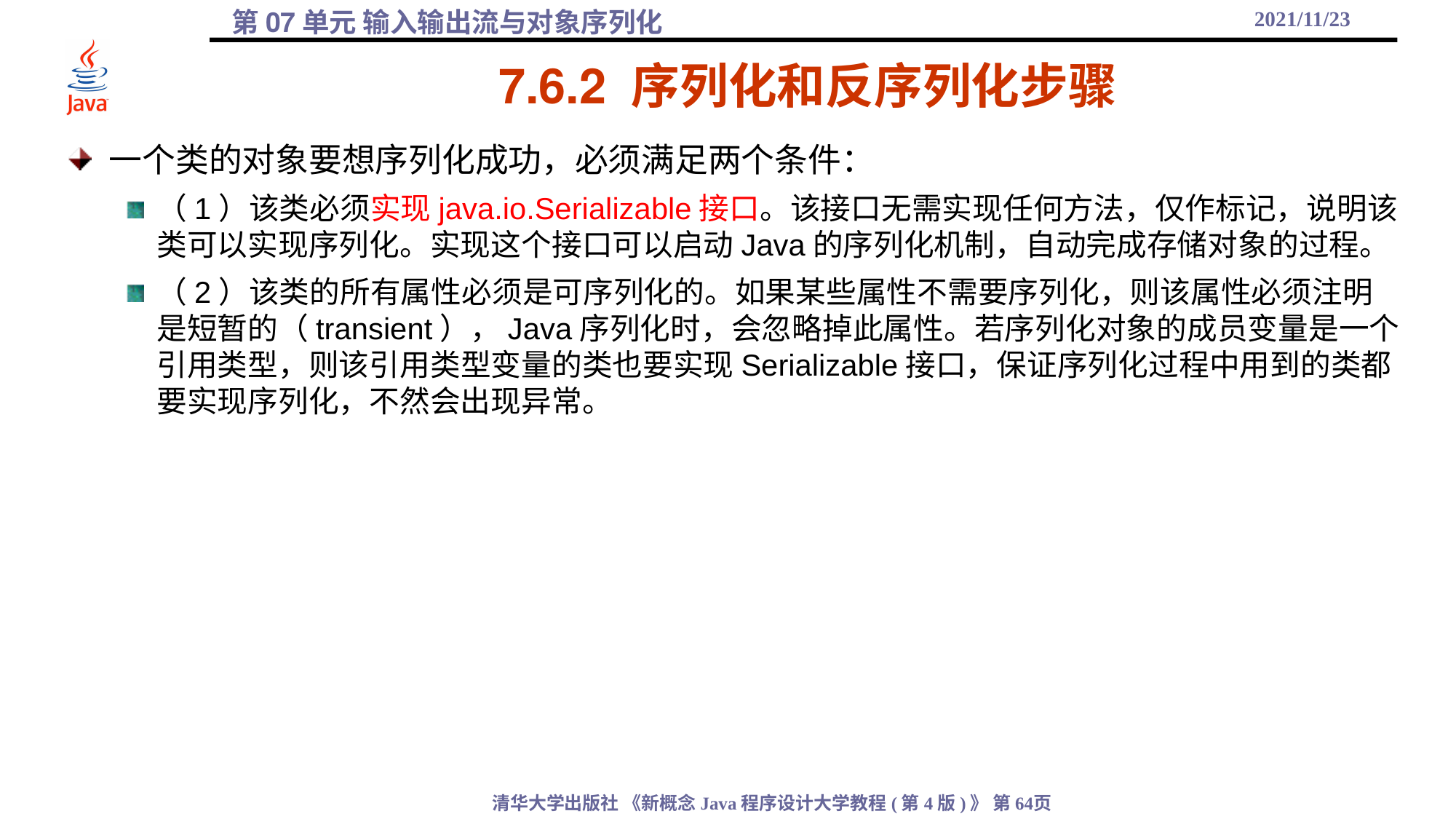

2021/11/23
# 7.6.2 序列化和反序列化步骤
一个类的对象要想序列化成功，必须满足两个条件：
（1）该类必须实现java.io.Serializable接口。该接口无需实现任何方法，仅作标记，说明该类可以实现序列化。实现这个接口可以启动Java的序列化机制，自动完成存储对象的过程。
（2）该类的所有属性必须是可序列化的。如果某些属性不需要序列化，则该属性必须注明是短暂的（transient），Java序列化时，会忽略掉此属性。若序列化对象的成员变量是一个引用类型，则该引用类型变量的类也要实现Serializable接口，保证序列化过程中用到的类都要实现序列化，不然会出现异常。